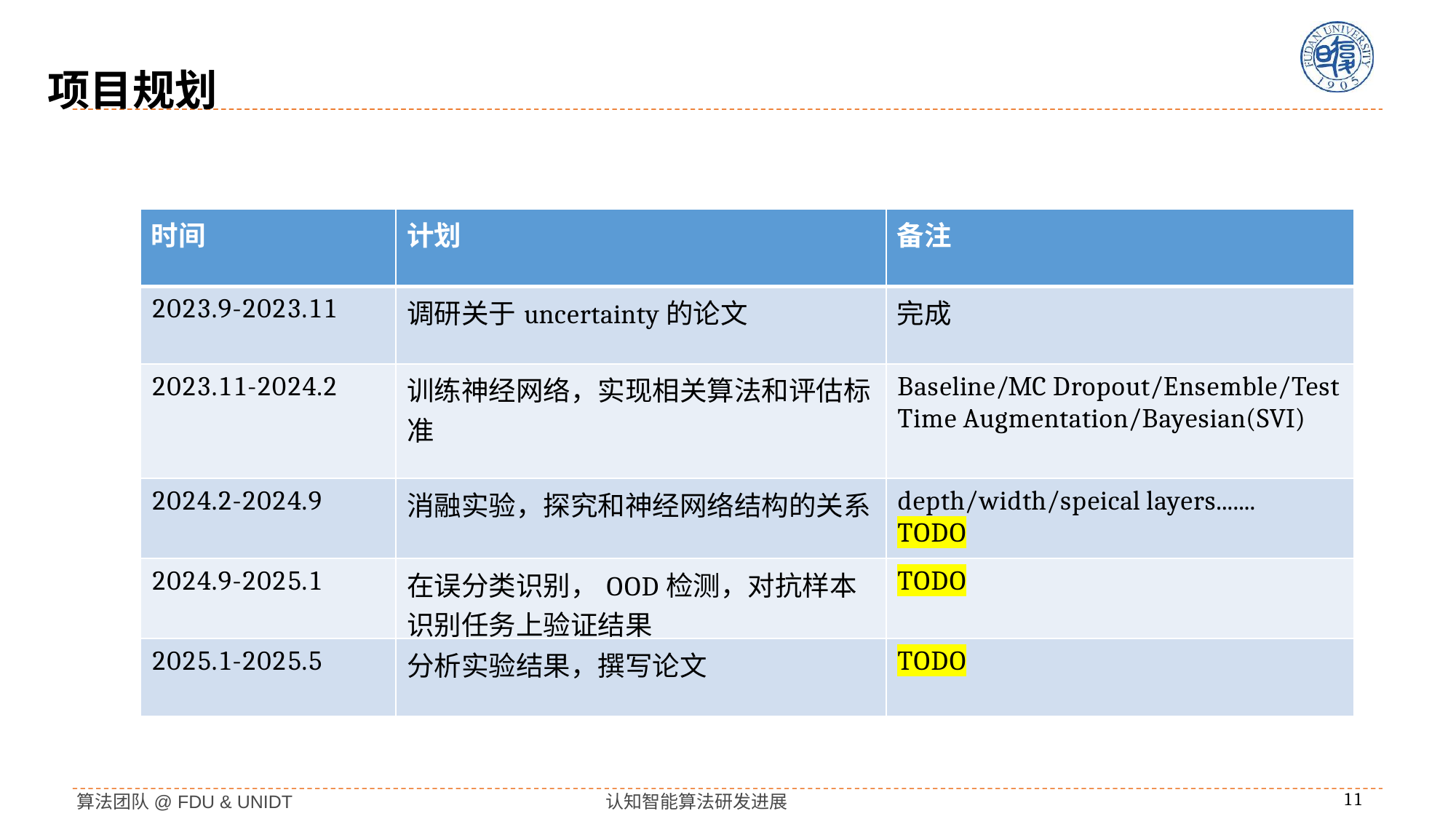

项目规划
| 时间 | 计划 | 备注 |
| --- | --- | --- |
| 2023.9-2023.11 | 调研关于uncertainty的论文 | 完成 |
| 2023.11-2024.2 | 训练神经网络，实现相关算法和评估标准 | Baseline/MC Dropout/Ensemble/Test Time Augmentation/Bayesian(SVI) |
| 2024.2-2024.9 | 消融实验，探究和神经网络结构的关系 | depth/width/speical layers....... TODO |
| 2024.9-2025.1 | 在误分类识别，OOD检测，对抗样本识别任务上验证结果 | TODO |
| 2025.1-2025.5 | 分析实验结果，撰写论文 | TODO |